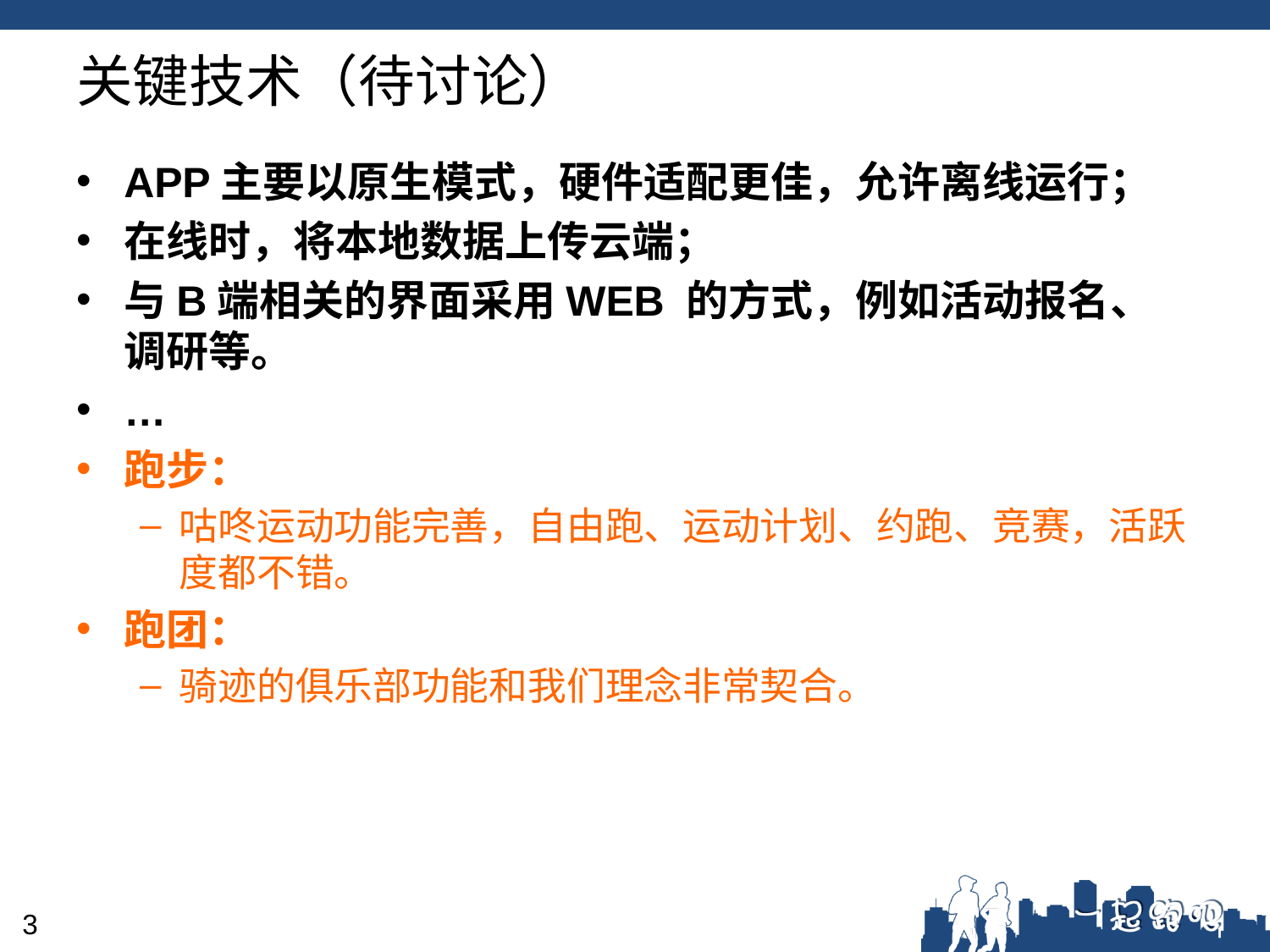

# 关键技术（待讨论）
APP主要以原生模式，硬件适配更佳，允许离线运行；
在线时，将本地数据上传云端；
与B端相关的界面采用WEB 的方式，例如活动报名、调研等。
…
跑步：
咕咚运动功能完善，自由跑、运动计划、约跑、竞赛，活跃度都不错。
跑团：
骑迹的俱乐部功能和我们理念非常契合。